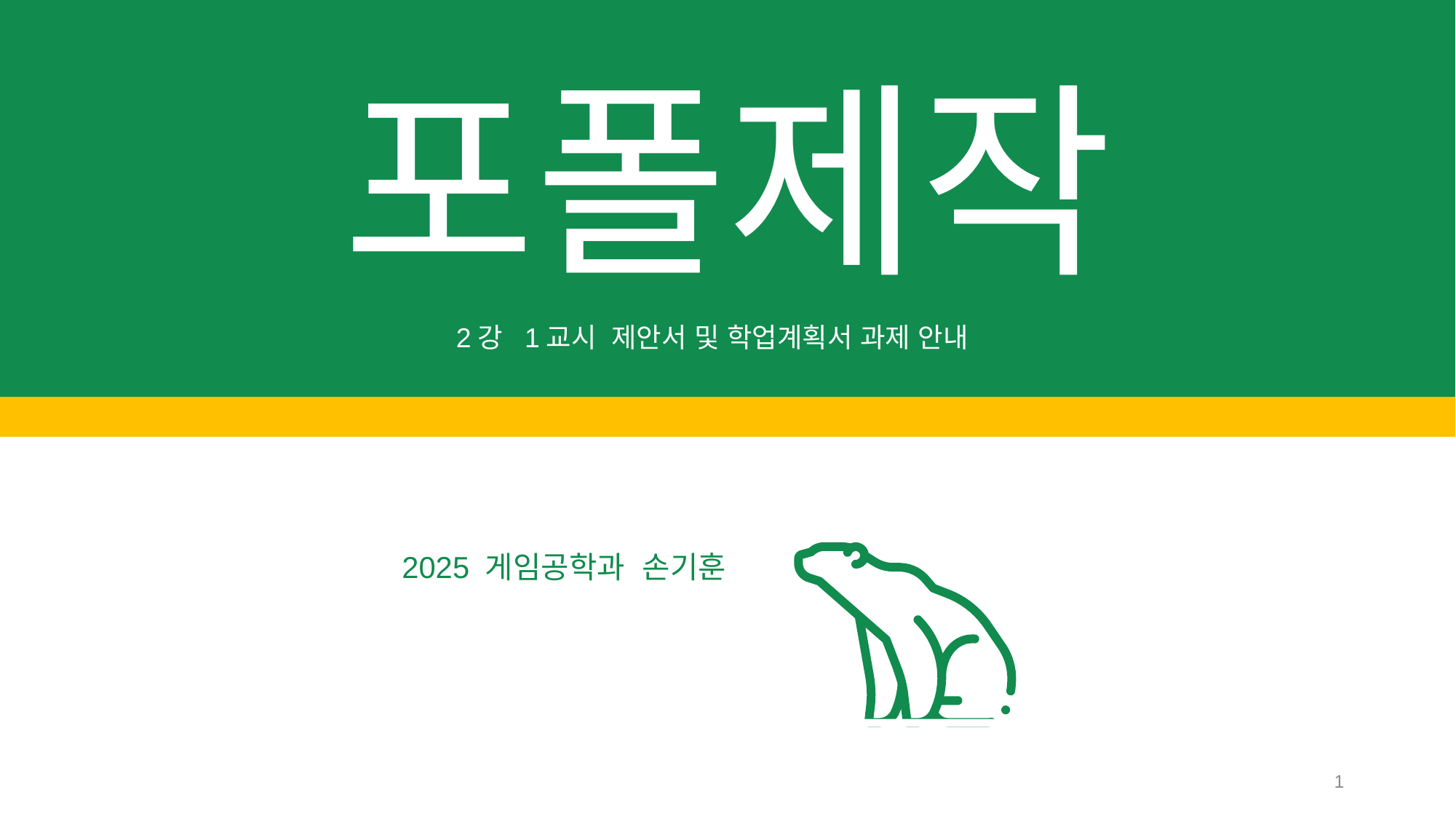

포폴제작
2강  1교시  제안서 및 학업계획서 과제 안내
2025 게임공학과  손기훈

1